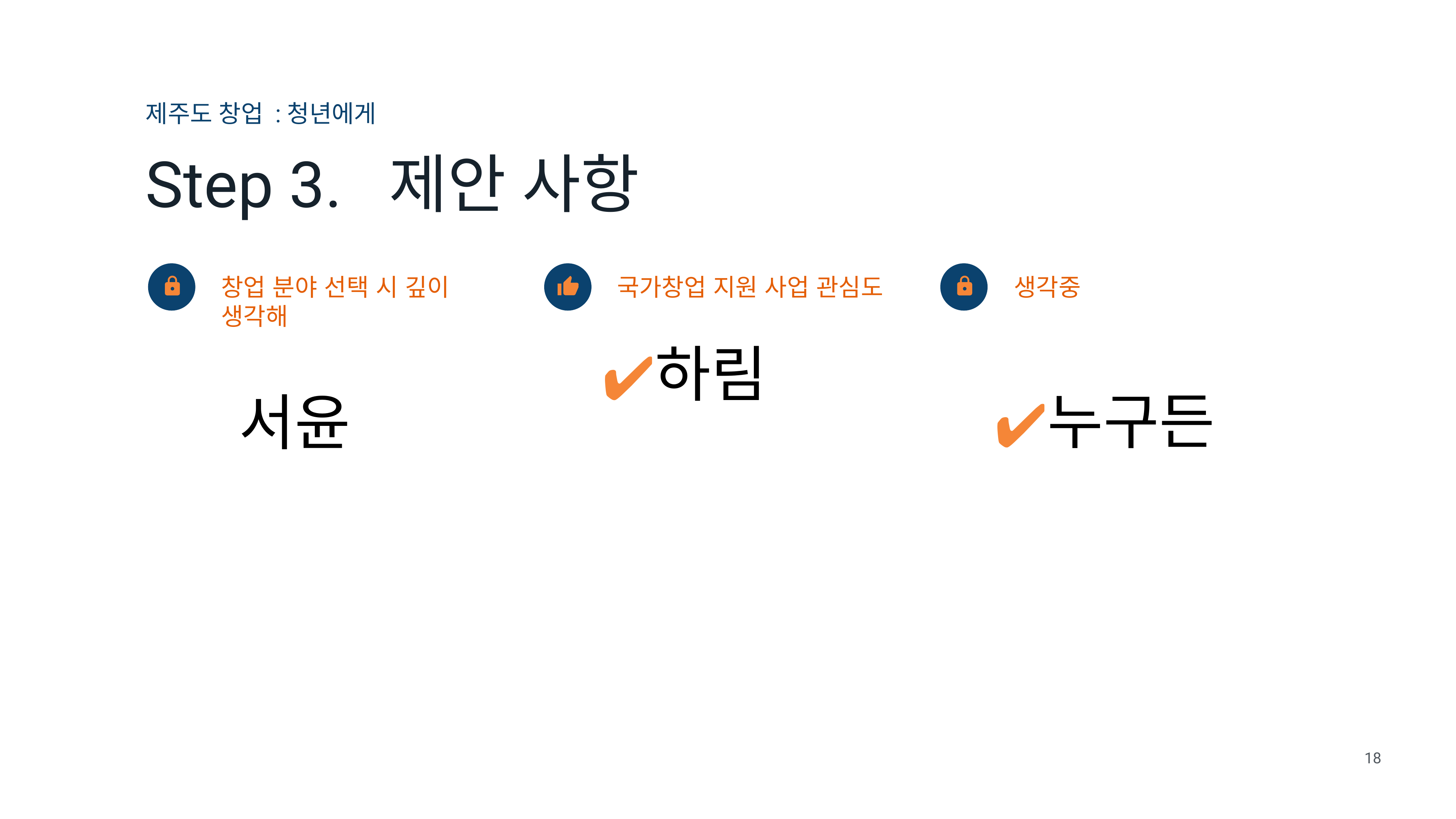

제주도 창업 :청년에게
Step 3.  제안 사항

창업 분야 선택 시 깊이 생각해

국가창업 지원 사업 관심도
하림
생각중

누구든

서윤
18